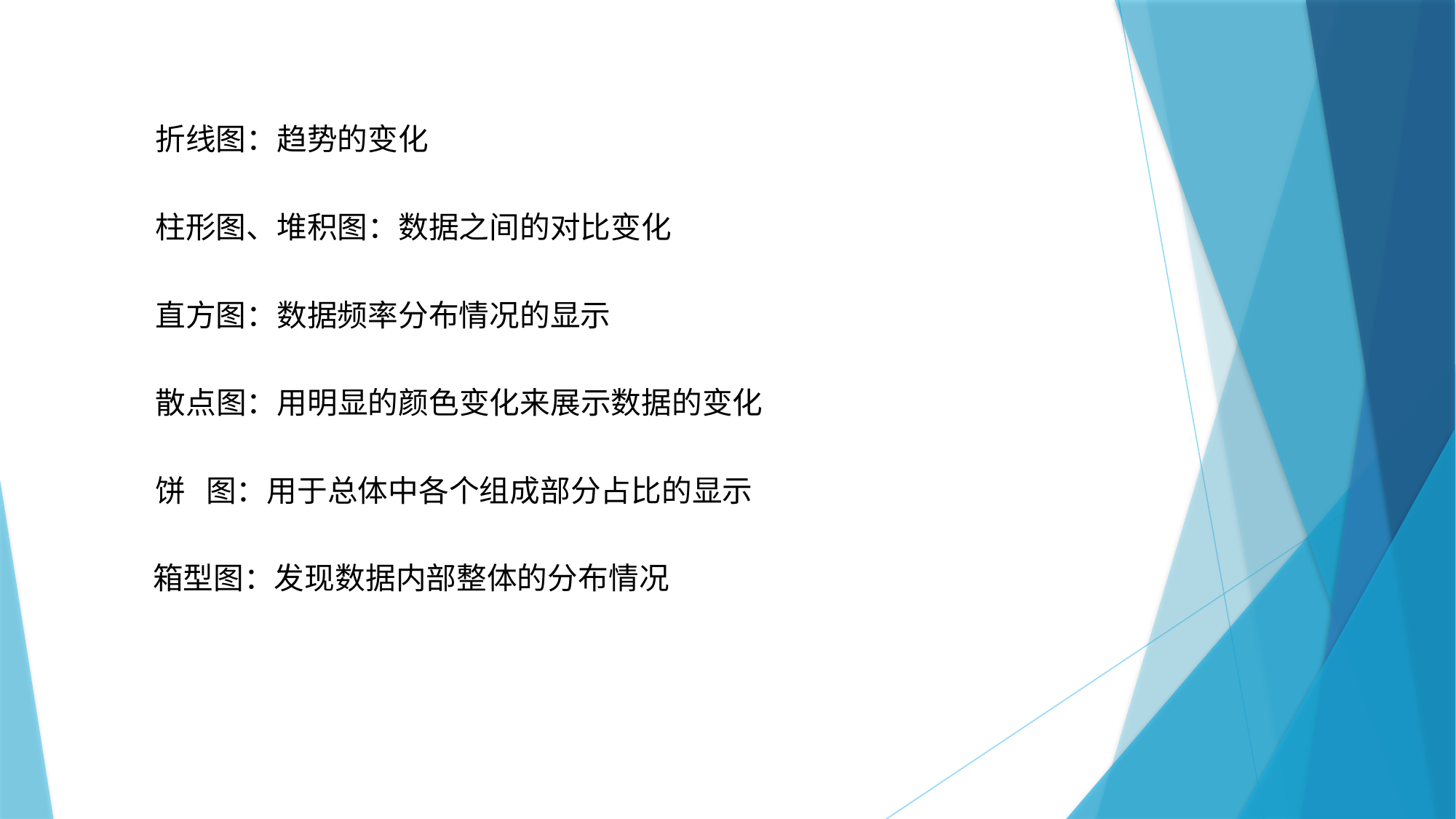

折线图：趋势的变化
柱形图、堆积图：数据之间的对比变化
直方图：数据频率分布情况的显示
散点图：用明显的颜色变化来展示数据的变化
饼   图：用于总体中各个组成部分占比的显示
箱型图：发现数据内部整体的分布情况